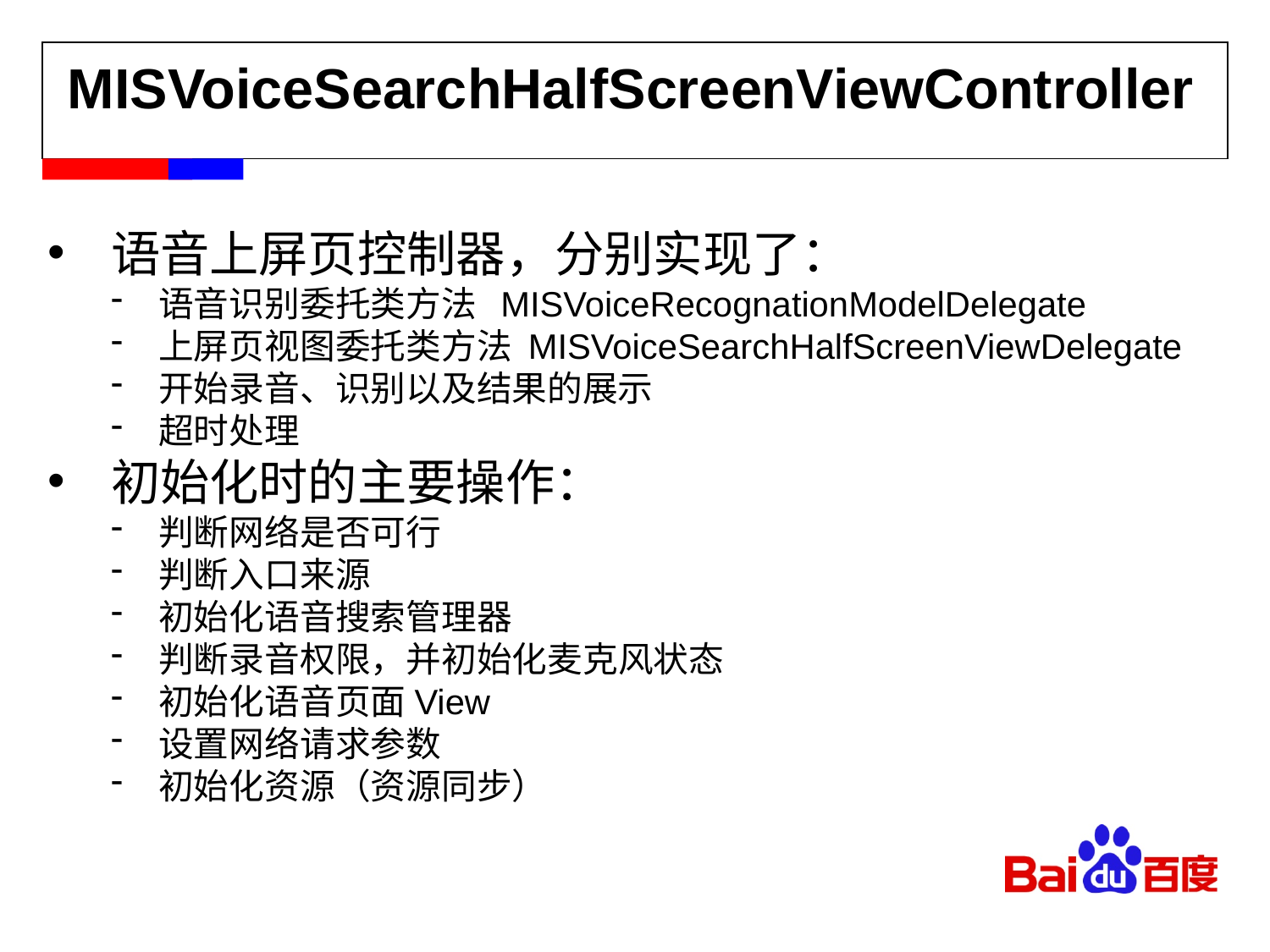

MISVoiceSearchHalfScreenViewController
语音上屏页控制器，分别实现了：
语音识别委托类方法  MISVoiceRecognationModelDelegate
上屏页视图委托类方法 MISVoiceSearchHalfScreenViewDelegate
开始录音、识别以及结果的展示
超时处理
初始化时的主要操作：
判断网络是否可行
判断入口来源
初始化语音搜索管理器
判断录音权限，并初始化麦克风状态
初始化语音页面View
设置网络请求参数
初始化资源（资源同步）